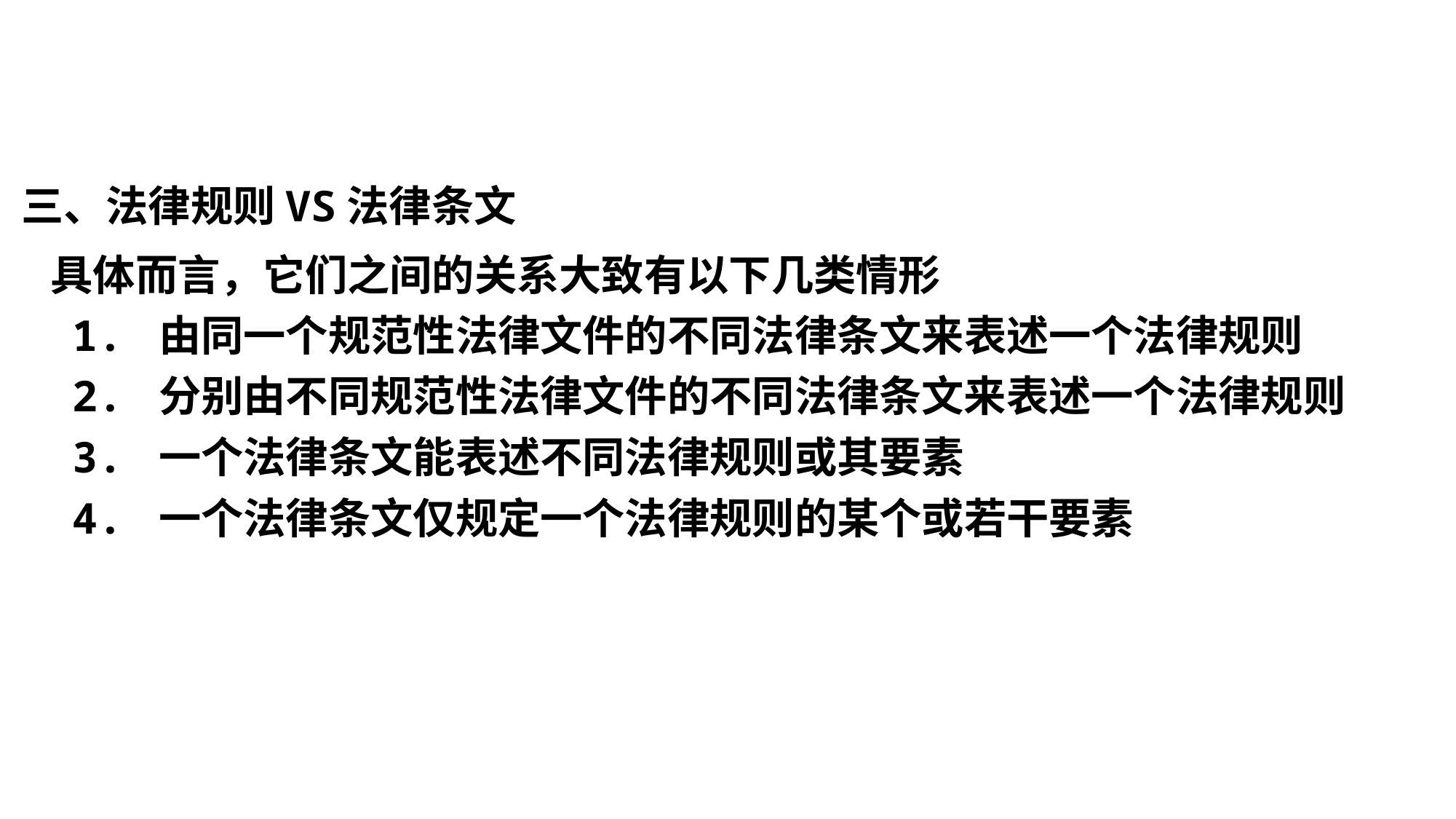

三、法律规则VS法律条文
  具体而言，它们之间的关系大致有以下几类情形
  1. 由同一个规范性法律文件的不同法律条文来表述一个法律规则
  2. 分别由不同规范性法律文件的不同法律条文来表述一个法律规则
  3. 一个法律条文能表述不同法律规则或其要素
  4. 一个法律条文仅规定一个法律规则的某个或若干要素